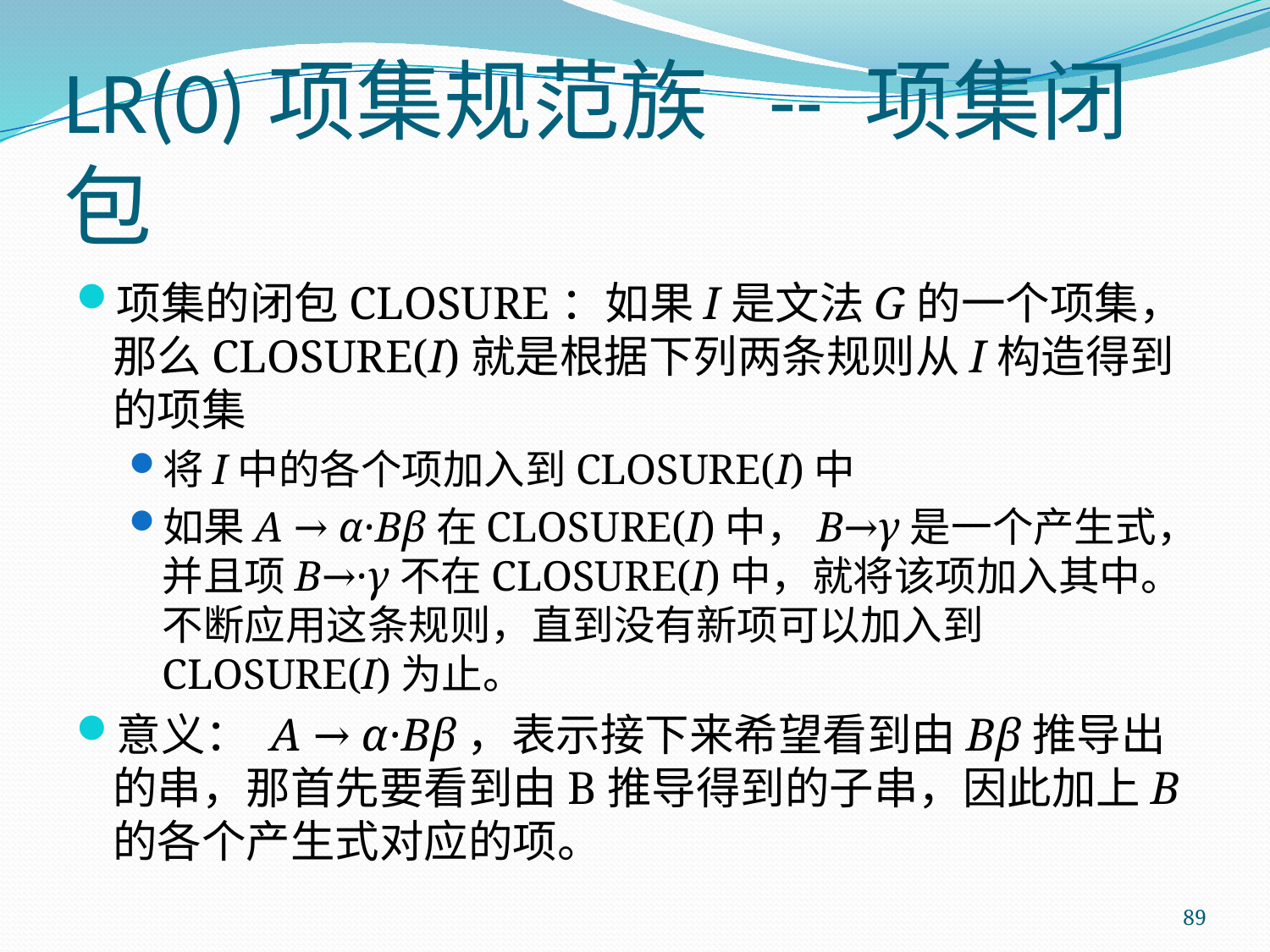

# LR(0)项集规范族  -- 项集闭包
项集的闭包CLOSURE：如果I是文法G的一个项集，那么CLOSURE(I)就是根据下列两条规则从I构造得到的项集
将I中的各个项加入到CLOSURE(I)中
如果A → α·Bβ在CLOSURE(I)中，B→γ是一个产生式，并且项B→·γ不在CLOSURE(I)中，就将该项加入其中。不断应用这条规则，直到没有新项可以加入到CLOSURE(I)为止。
意义： A → α·Bβ，表示接下来希望看到由Bβ推导出的串，那首先要看到由B推导得到的子串，因此加上B的各个产生式对应的项。

89